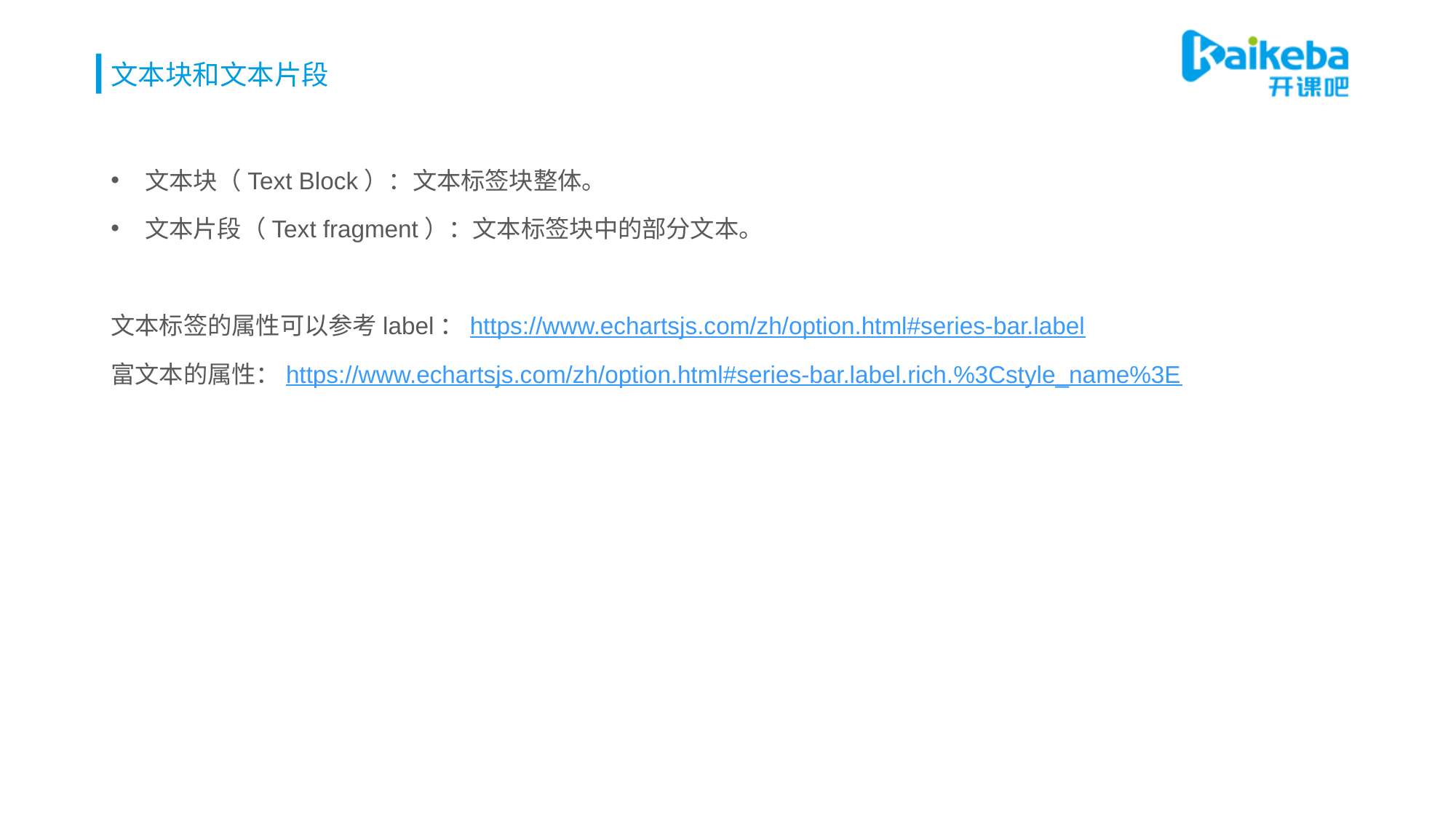

# 文本块和文本片段
文本块（Text Block）：文本标签块整体。
文本片段（Text fragment）：文本标签块中的部分文本。

文本标签的属性可以参考label：https://www.echartsjs.com/zh/option.html#series-bar.label
富文本的属性：https://www.echartsjs.com/zh/option.html#series-bar.label.rich.%3Cstyle_name%3E